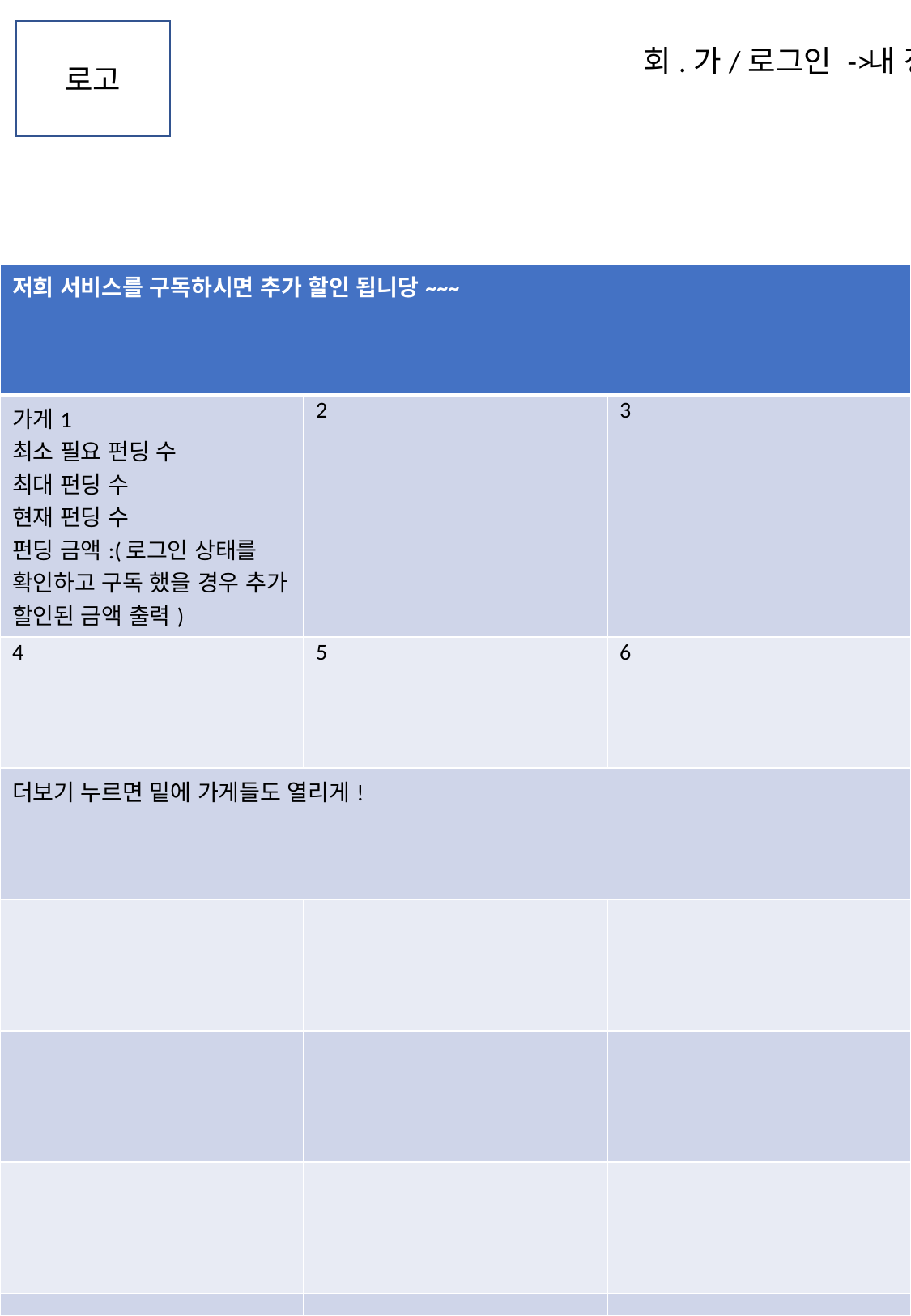

| 저희 서비스를 구독하시면 추가 할인 됩니당~~~ |  |  |
| --- | --- | --- |
| 가게1 최소 필요 펀딩 수 최대 펀딩 수 현재 펀딩 수 펀딩 금액:(로그인 상태를 확인하고 구독 했을 경우 추가 할인된 금액 출력) | 2 | 3 |
| 4 | 5 | 6 |
| 더보기 누르면 밑에 가게들도 열리게! |  |  |
|  |  |  |
|  |  |  |
|  |  |  |
|  |  |  |